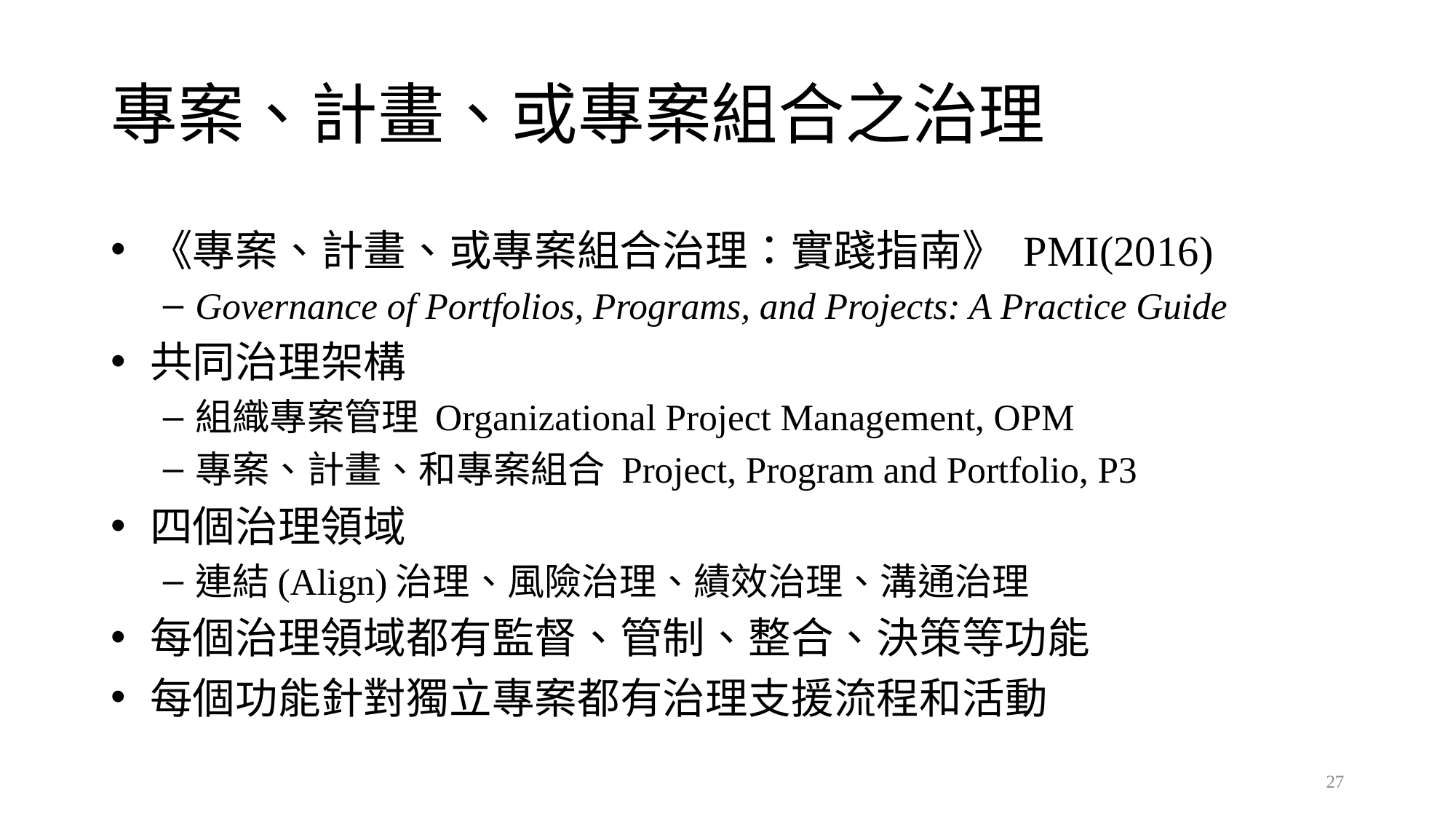

# 專案、計畫、或專案組合之治理
《專案、計畫、或專案組合治理：實踐指南》 PMI(2016)
Governance of Portfolios, Programs, and Projects: A Practice Guide
共同治理架構
組織專案管理 Organizational Project Management, OPM
專案、計畫、和專案組合 Project, Program and Portfolio, P3
四個治理領域
連結(Align)治理、風險治理、績效治理、溝通治理
每個治理領域都有監督、管制、整合、決策等功能
每個功能針對獨立專案都有治理支援流程和活動
27